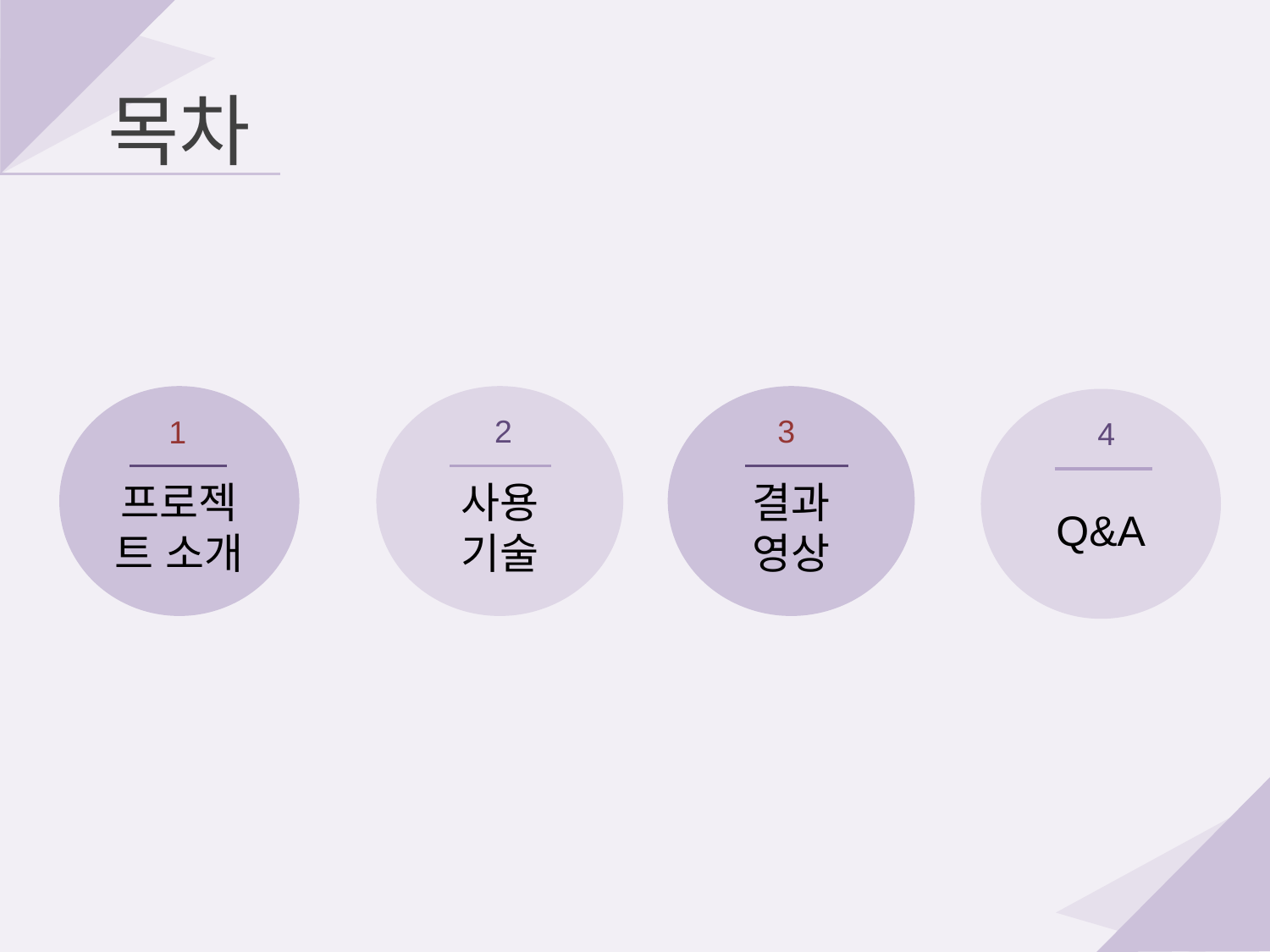

목차

프로젝트 소개
1

사용 기술
2

결과 영상
3

Q&A
4